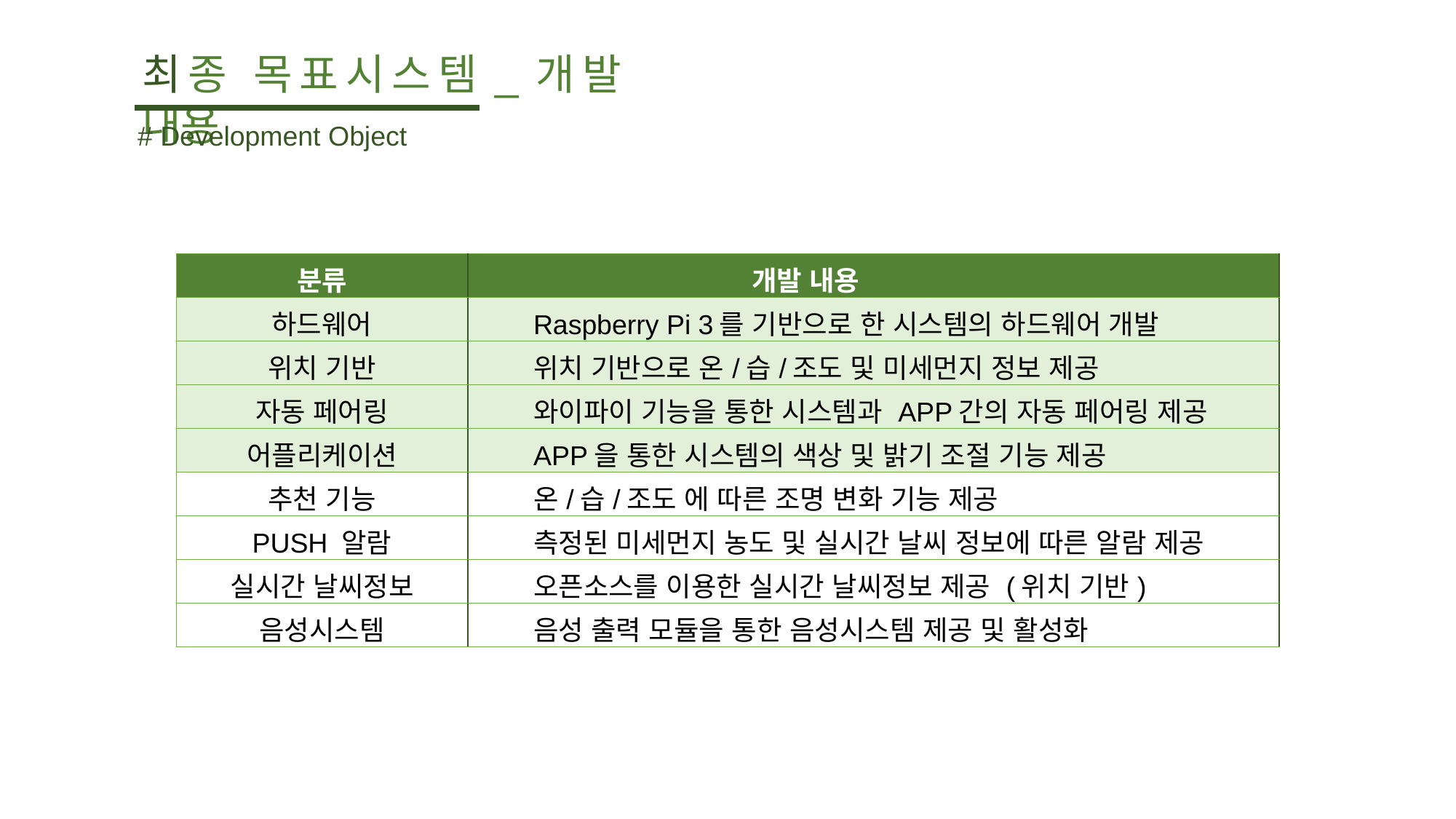

최종 목표시스템_개발 내용
# Development Object
| 분류 | 개발 내용 |
| --- | --- |
| 하드웨어 | Raspberry Pi 3를 기반으로 한 시스템의 하드웨어 개발 |
| 위치 기반 | 위치 기반으로 온/습/조도 및 미세먼지 정보 제공 |
| 자동 페어링 | 와이파이 기능을 통한 시스템과 APP간의 자동 페어링 제공 |
| 어플리케이션 | APP을 통한 시스템의 색상 및 밝기 조절 기능 제공 |
| 추천 기능 | 온/습/조도 에 따른 조명 변화 기능 제공 |
| PUSH 알람 | 측정된 미세먼지 농도 및 실시간 날씨 정보에 따른 알람 제공 |
| 실시간 날씨정보 | 오픈소스를 이용한 실시간 날씨정보 제공 (위치 기반) |
| 음성시스템 | 음성 출력 모듈을 통한 음성시스템 제공 및 활성화 |